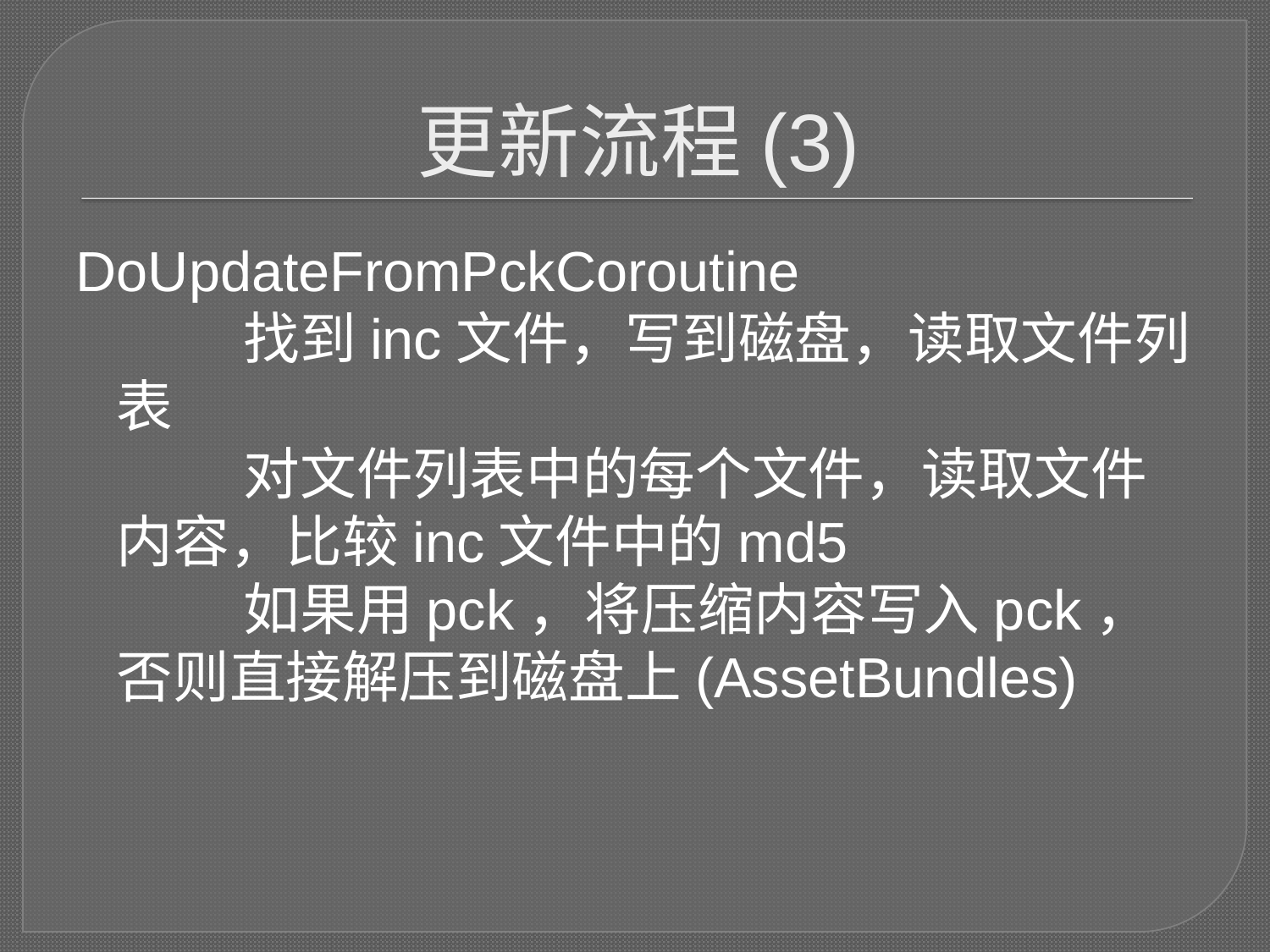

# 更新流程(3)
DoUpdateFromPckCoroutine
		找到inc文件，写到磁盘，读取文件列表
		对文件列表中的每个文件，读取文件内容，比较inc文件中的md5
		如果用pck，将压缩内容写入pck，否则直接解压到磁盘上(AssetBundles)